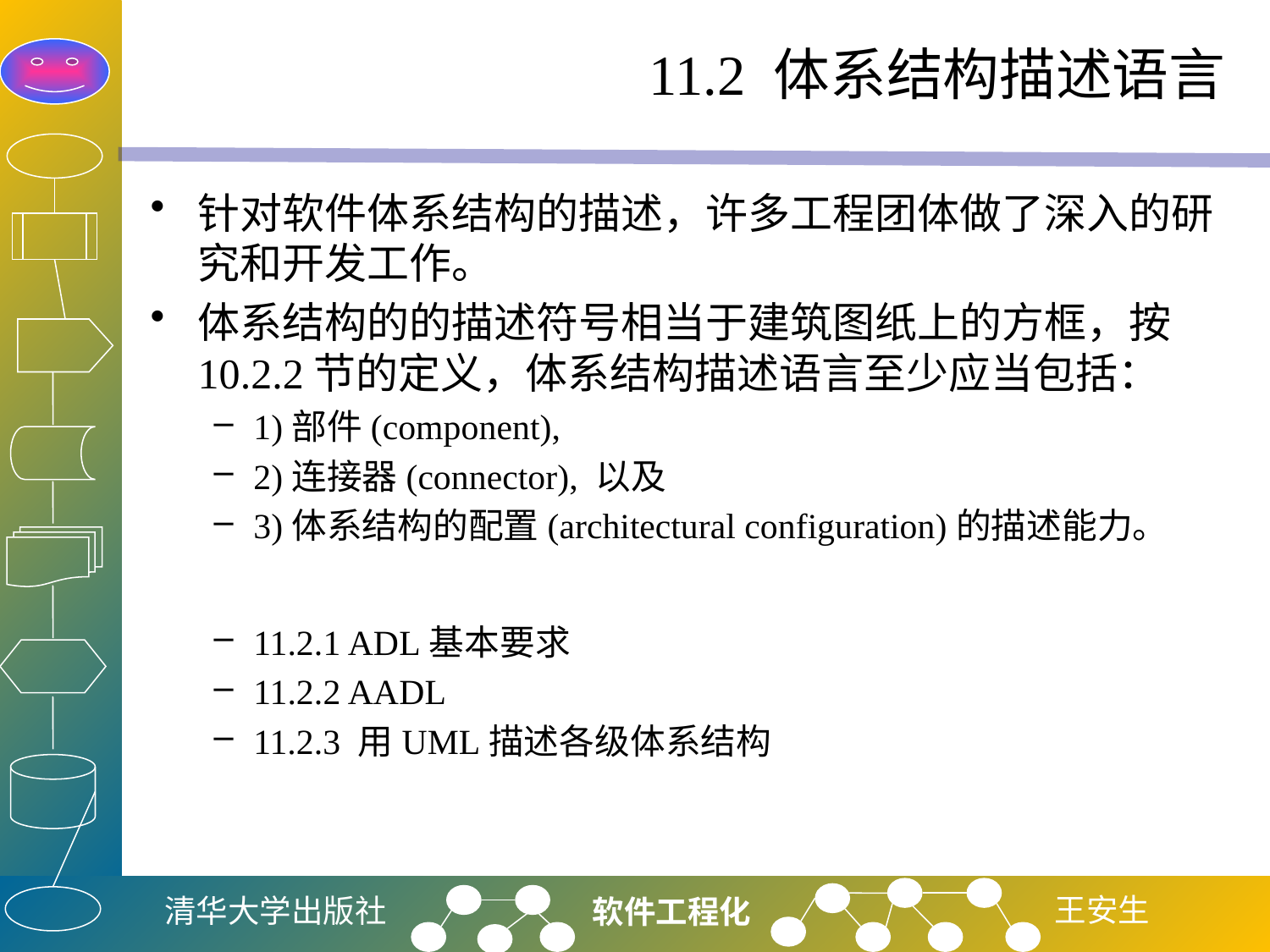

# 11.2 体系结构描述语言
针对软件体系结构的描述，许多工程团体做了深入的研究和开发工作。
体系结构的的描述符号相当于建筑图纸上的方框，按10.2.2节的定义，体系结构描述语言至少应当包括：
1)部件(component),
2)连接器(connector), 以及
3)体系结构的配置(architectural configuration)的描述能力。

11.2.1 ADL基本要求
11.2.2 AADL
11.2.3 用UML描述各级体系结构